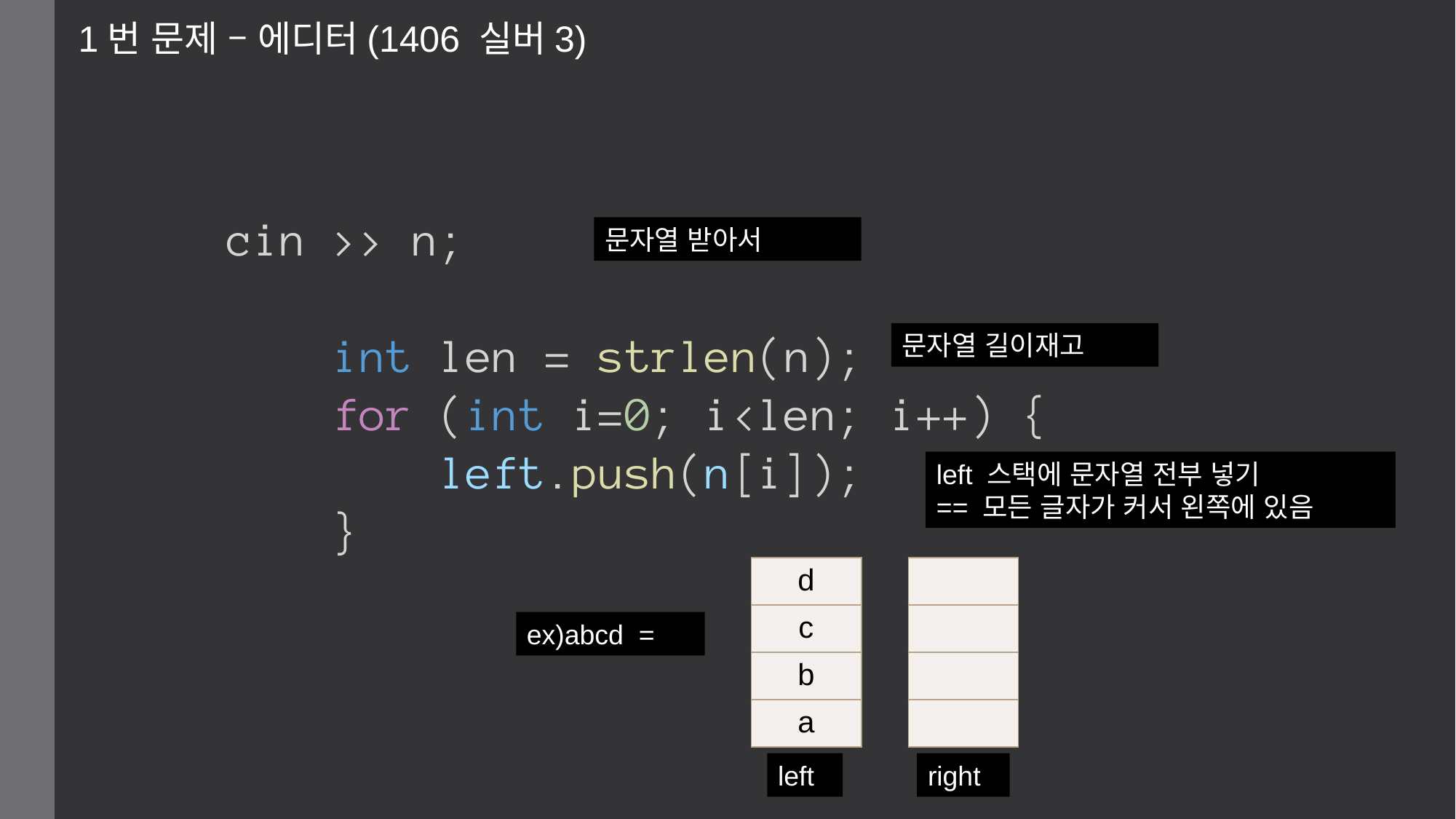

1번 문제 – 에디터(1406 실버3)
cin >> n;

    int len = strlen(n);
    for (int i=0; i<len; i++) {
        left.push(n[i]);
    }
문자열 받아서
문자열 길이재고
left 스택에 문자열 전부 넣기
== 모든 글자가 커서 왼쪽에 있음
| d |
| --- |
| c |
| b |
| a |
|  |
| --- |
|  |
|  |
|  |
ex)abcd  =
left
right